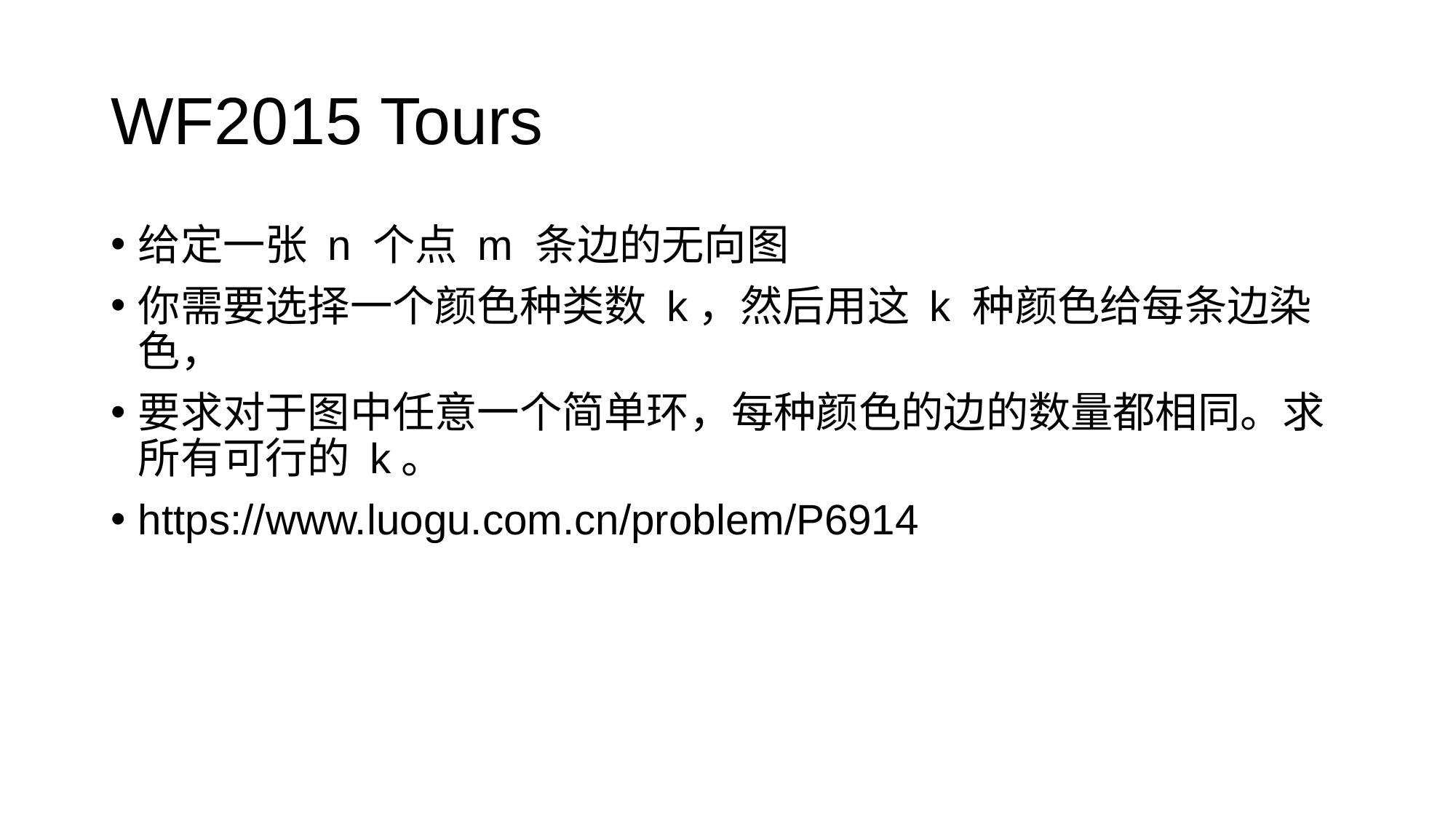

# WF2015 Tours
给定一张 n 个点 m 条边的无向图
你需要选择一个颜色种类数 k，然后用这 k 种颜色给每条边染色，
要求对于图中任意一个简单环，每种颜色的边的数量都相同。求所有可行的 k。
https://www.luogu.com.cn/problem/P6914